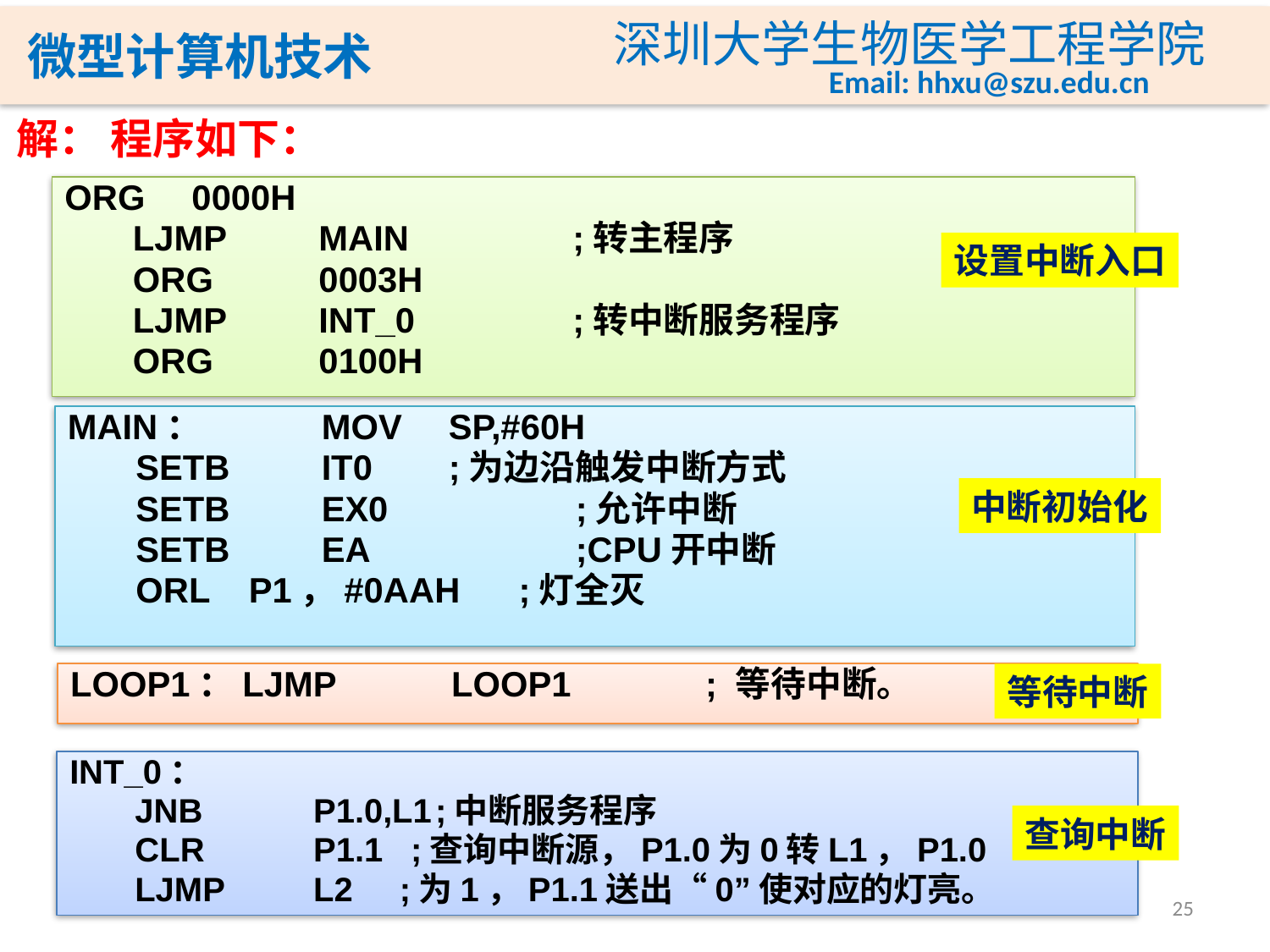

解： 程序如下：
ORG	0000H
       LJMP	MAIN		;转主程序
       ORG	0003H
       LJMP	INT_0		;转中断服务程序
       ORG	0100H
设置中断入口
MAIN：	MOV	SP,#60H
       SETB	IT0      	;为边沿触发中断方式
       SETB	EX0		;允许中断
       SETB	EA		;CPU开中断
       ORL    P1，#0AAH      ;灯全灭
中断初始化
LOOP1：LJMP	LOOP1		; 等待中断。
等待中断
INT_0：
       JNB	P1.0,L1	;中断服务程序
       CLR	P1.1   ;查询中断源，P1.0为0转L1，P1.0
       LJMP	L2     ;为1，P1.1送出“0”使对应的灯亮。
查询中断
25